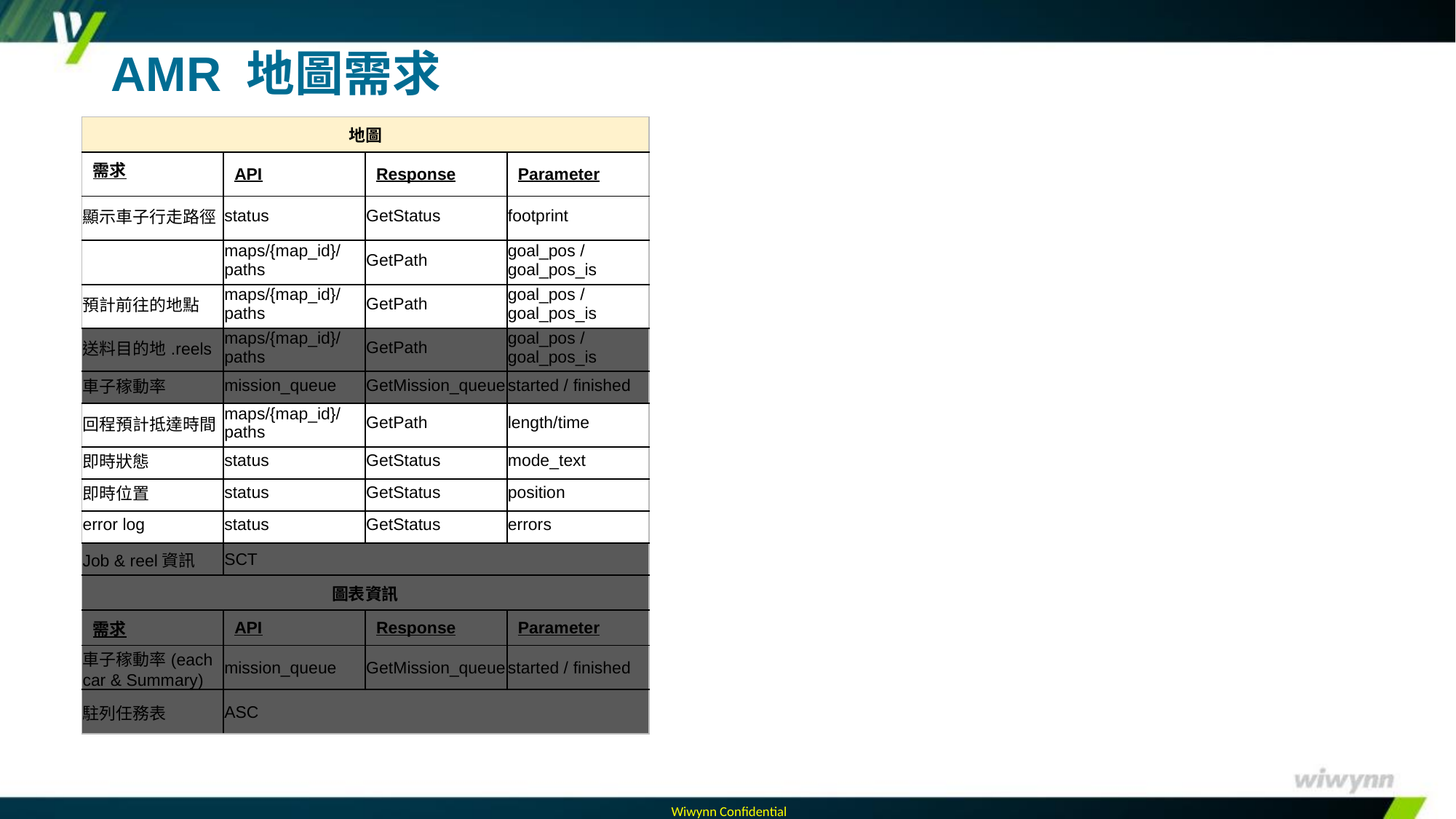

# AMR 地圖需求
| 地圖 |  |  |  |
| --- | --- | --- | --- |
| 需求 | API | Response | Parameter |
| 顯示車子行走路徑 | status | GetStatus | footprint |
|  | maps/{map\_id}/paths | GetPath | goal\_pos / goal\_pos\_is |
| 預計前往的地點 | maps/{map\_id}/paths | GetPath | goal\_pos / goal\_pos\_is |
| 送料目的地.reels | maps/{map\_id}/paths | GetPath | goal\_pos / goal\_pos\_is |
| 車子稼動率 | mission\_queue | GetMission\_queue | started / finished |
| 回程預計抵達時間 | maps/{map\_id}/paths | GetPath | length/time |
| 即時狀態 | status | GetStatus | mode\_text |
| 即時位置 | status | GetStatus | position |
| error log | status | GetStatus | errors |
| Job & reel資訊 | SCT |  |  |
| 圖表資訊 |  |  |  |
| 需求 | API | Response | Parameter |
| 車子稼動率(each car & Summary) | mission\_queue | GetMission\_queue | started / finished |
| 駐列任務表 | ASC |  |  |